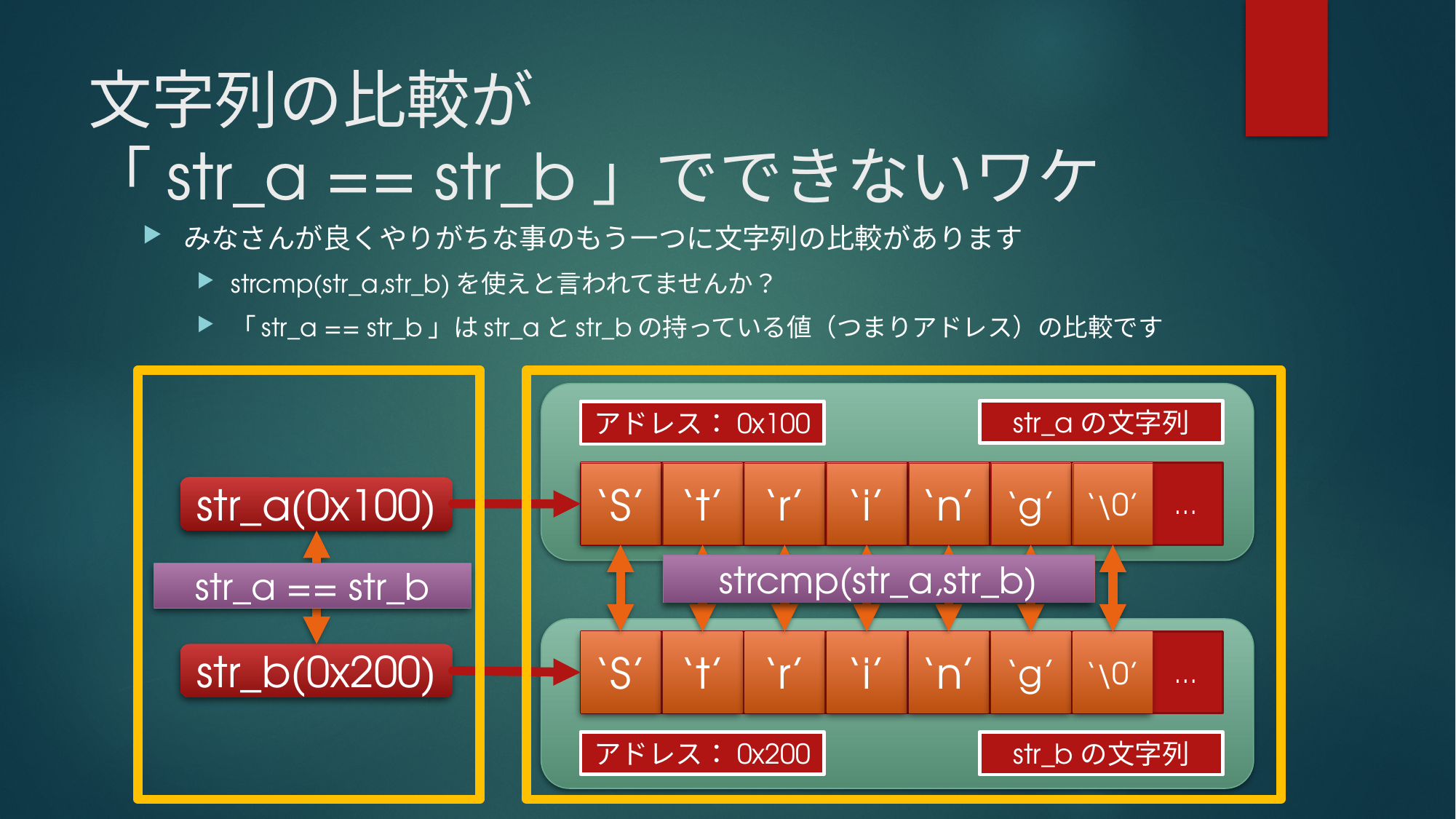

# 文字列の比較が 「str_a == str_b」でできないワケ
みなさんが良くやりがちな事のもう一つに文字列の比較があります
strcmp(str_a,str_b)を使えと言われてませんか？
「str_a == str_b」はstr_aとstr_bの持っている値（つまりアドレス）の比較です

str_aの文字列
アドレス：0x100

‘S’
‘t’
‘r’
‘i’
‘n’
‘g’
‘\0’
str_a(0x100)
…
strcmp(str_a,str_b)
str_a == str_b

‘S’
‘t’
‘r’
‘i’
‘n’
‘g’
‘\0’
str_b(0x200)
…
アドレス：0x200
str_bの文字列